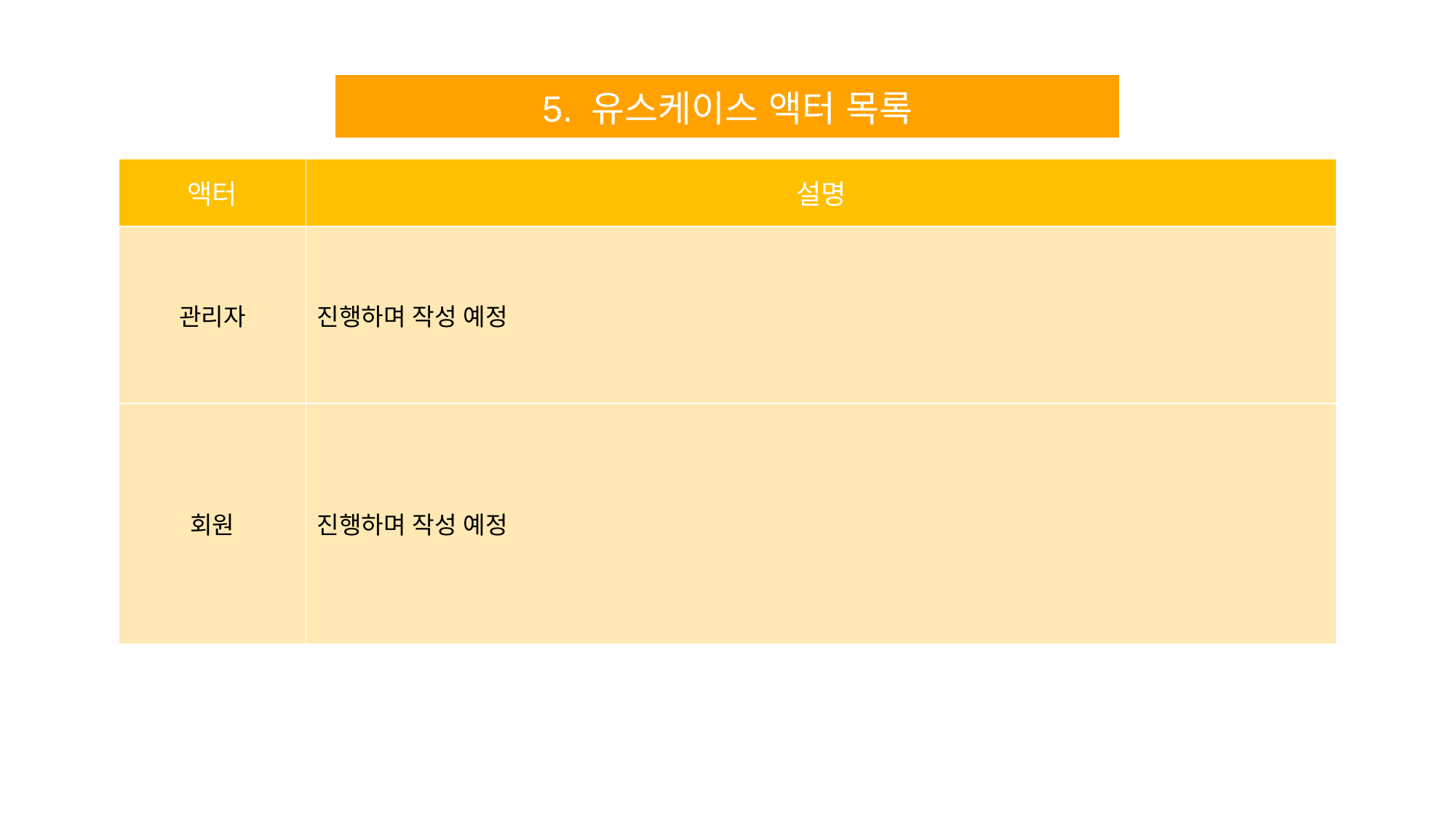

| 5. 유스케이스 액터 목록 |
| --- |
| 액터 | 설명 |
| --- | --- |
| 관리자 | 진행하며 작성 예정 |
| 회원 | 진행하며 작성 예정 |